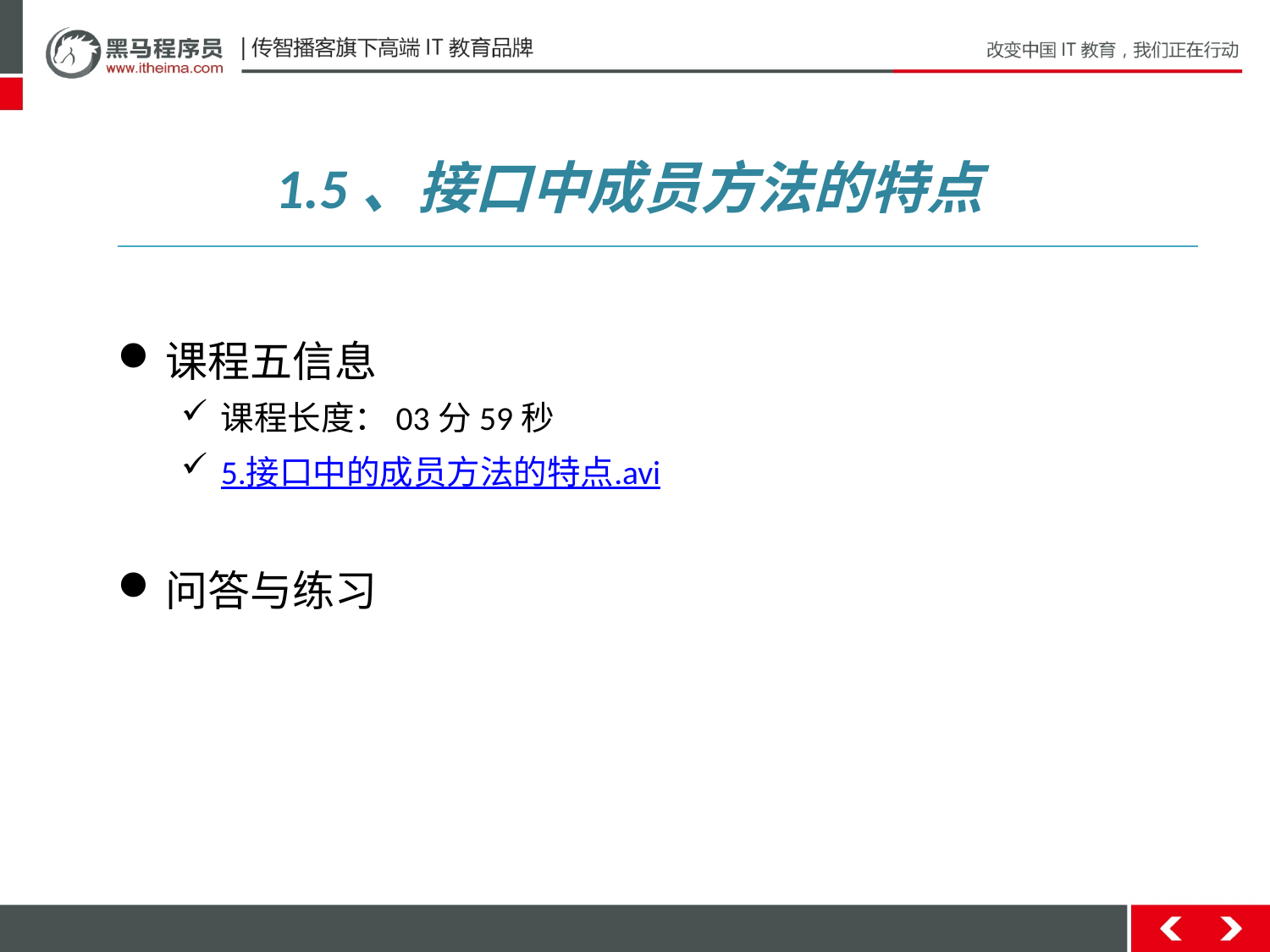

1.5、接口中成员方法的特点

课程五信息
课程长度：03分59秒
5.接口中的成员方法的特点.avi

问答与练习